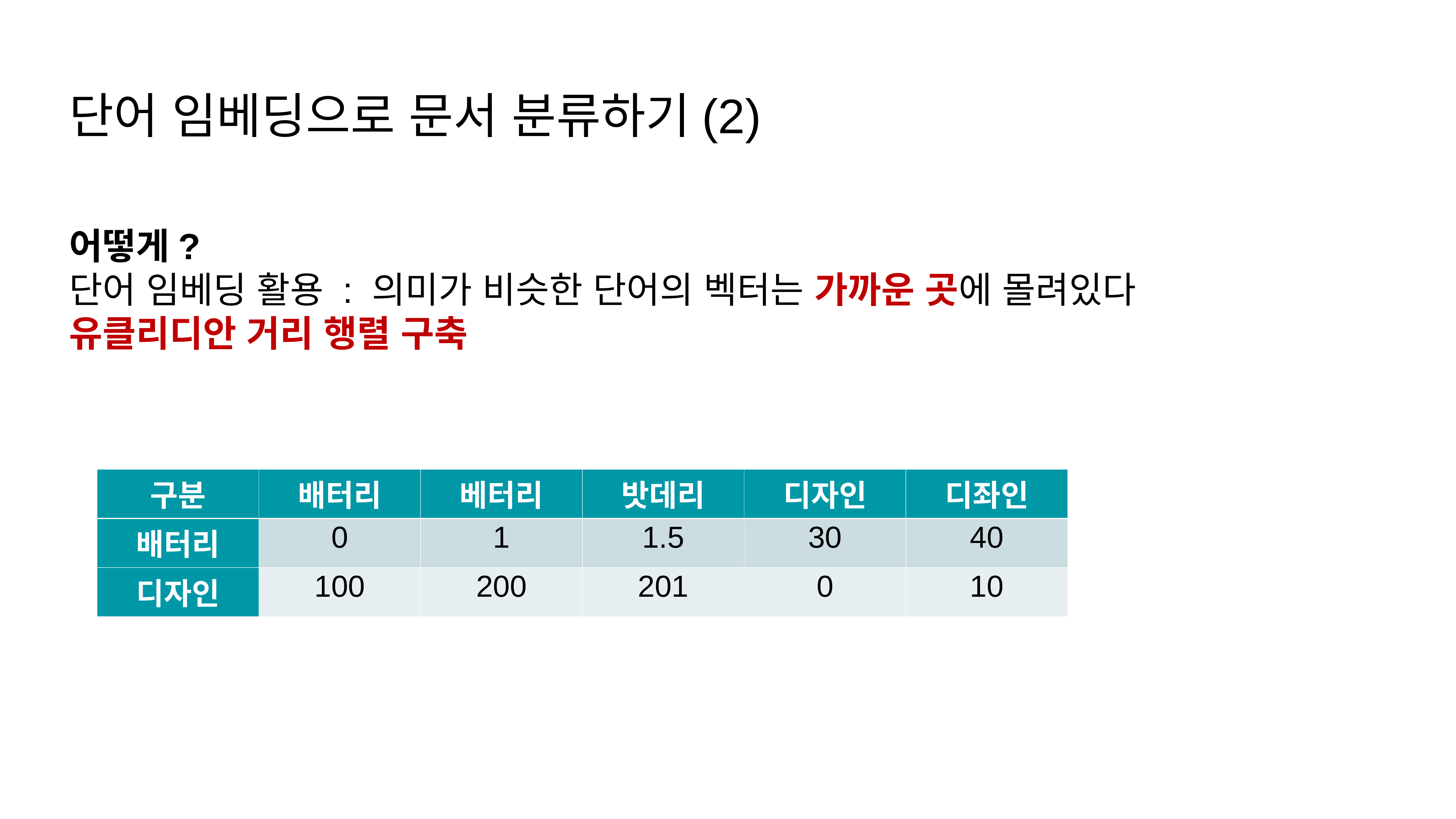

단어 임베딩으로 문서 분류하기(2)
어떻게?
단어 임베딩 활용 : 의미가 비슷한 단어의 벡터는 가까운 곳에 몰려있다
유클리디안 거리 행렬 구축
| 구분 | 배터리 | 베터리 | 밧데리 | 디자인 | 디좌인 |
| --- | --- | --- | --- | --- | --- |
| 배터리 | 0 | 1 | 1.5 | 30 | 40 |
| 디자인 | 100 | 200 | 201 | 0 | 10 |